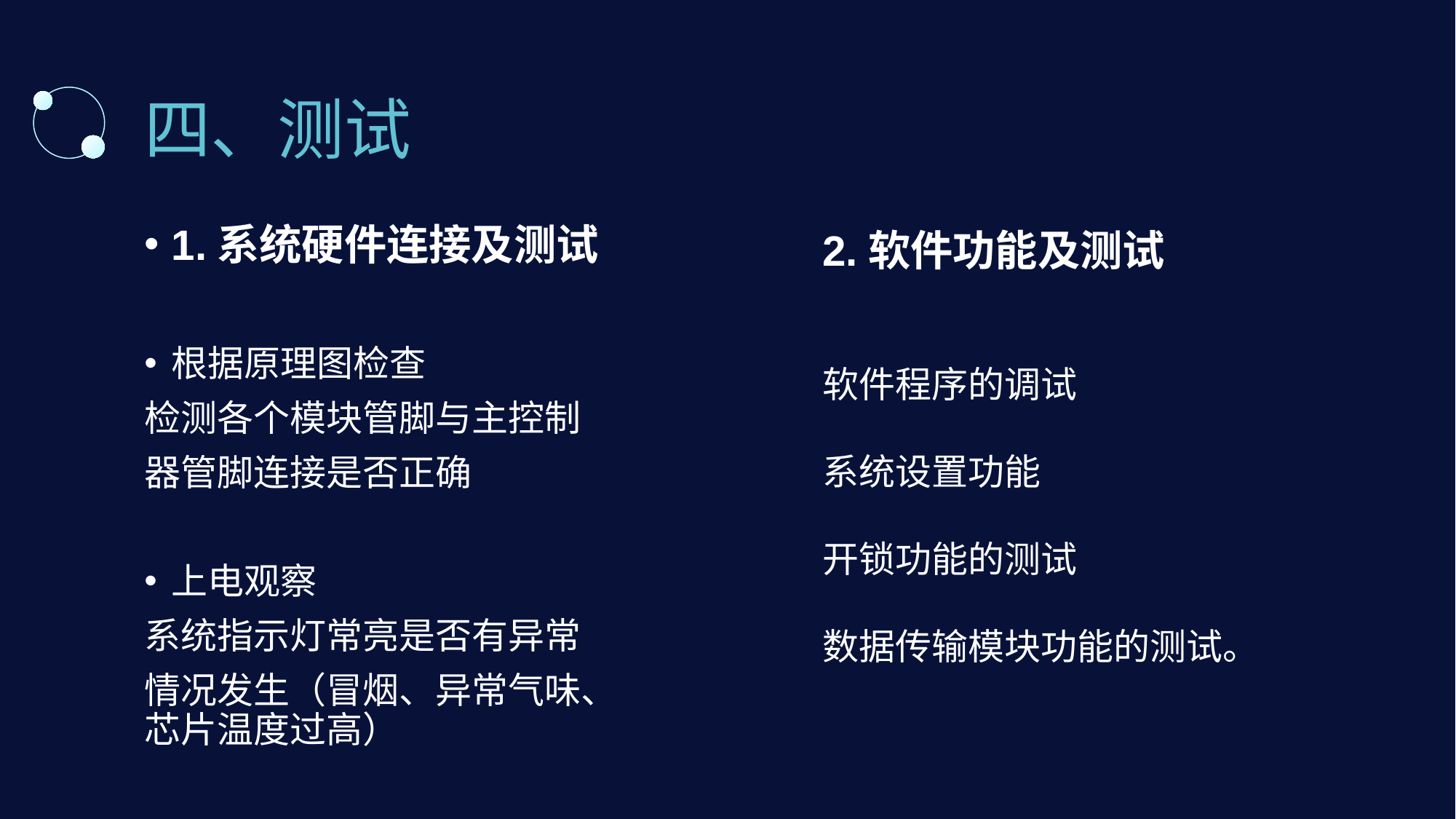

# 四、测试
1.系统硬件连接及测试

根据原理图检查
检测各个模块管脚与主控制
器管脚连接是否正确

上电观察
系统指示灯常亮是否有异常
情况发生（冒烟、异常气味、芯片温度过高）

2.软件功能及测试

软件程序的调试

系统设置功能

开锁功能的测试

数据传输模块功能的测试。